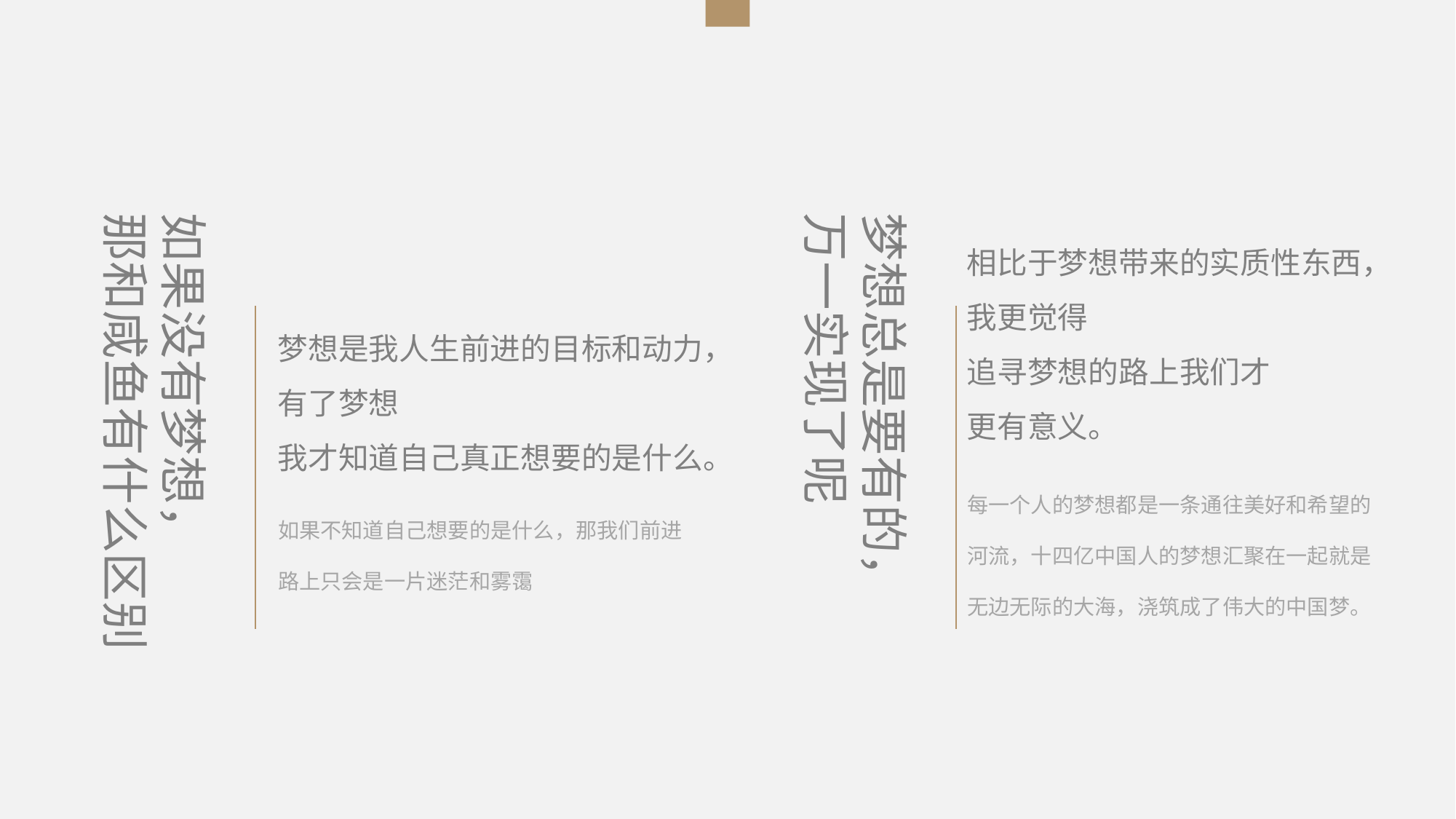

梦想总是要有的，
万一实现了呢
如果没有梦想，
那和咸鱼有什么区别
相比于梦想带来的实质性东西，
我更觉得
追寻梦想的路上我们才
更有意义。
梦想是我人生前进的目标和动力，
有了梦想
我才知道自己真正想要的是什么。
每一个人的梦想都是一条通往美好和希望的河流，十四亿中国人的梦想汇聚在一起就是无边无际的大海，浇筑成了伟大的中国梦。
如果不知道自己想要的是什么，那我们前进路上只会是一片迷茫和雾霭